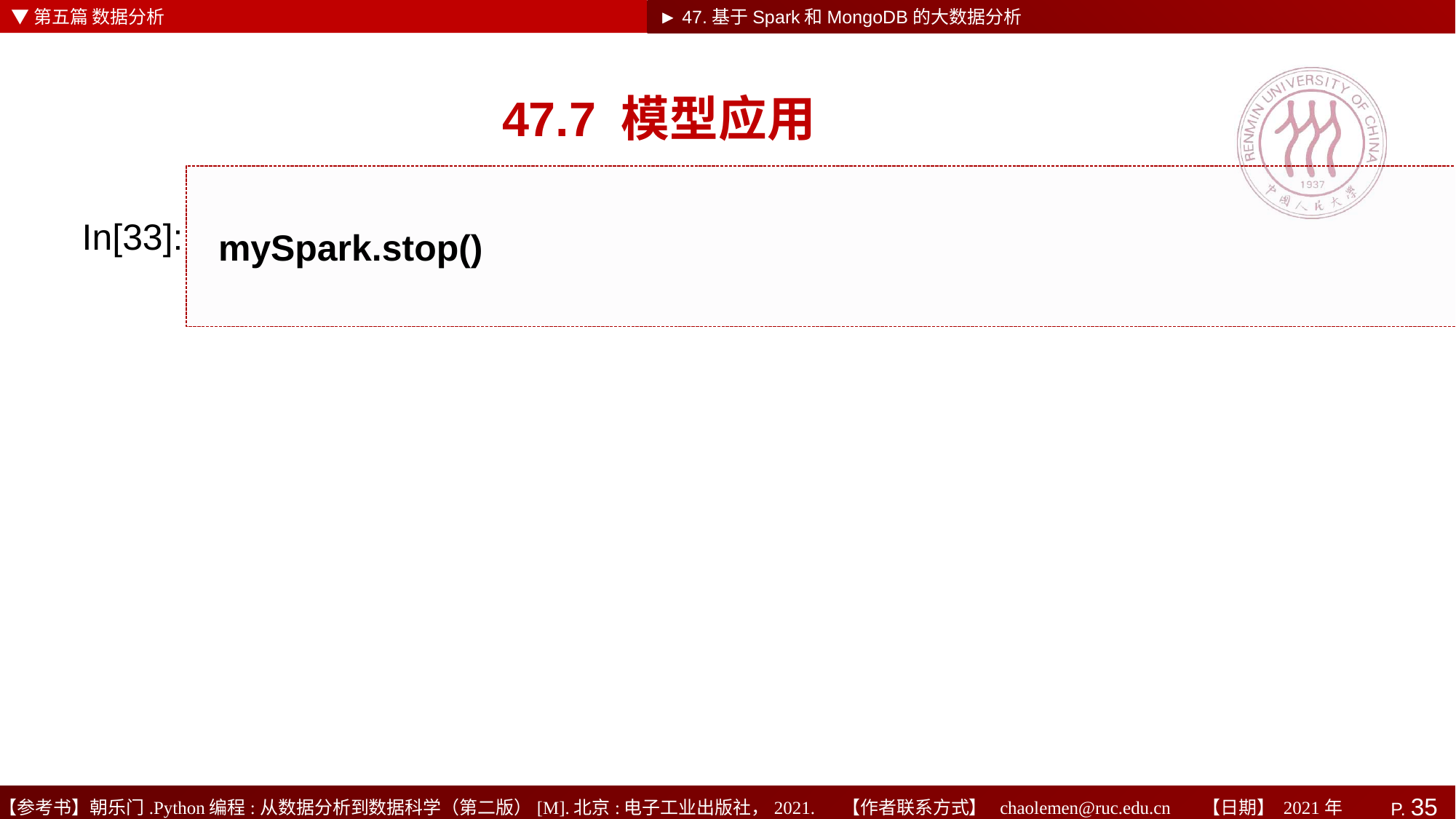

▼第五篇 数据分析
►
► 47.基于Spark和MongoDB的大数据分析
# 47.7 模型应用
mySpark.stop()
In[33]: